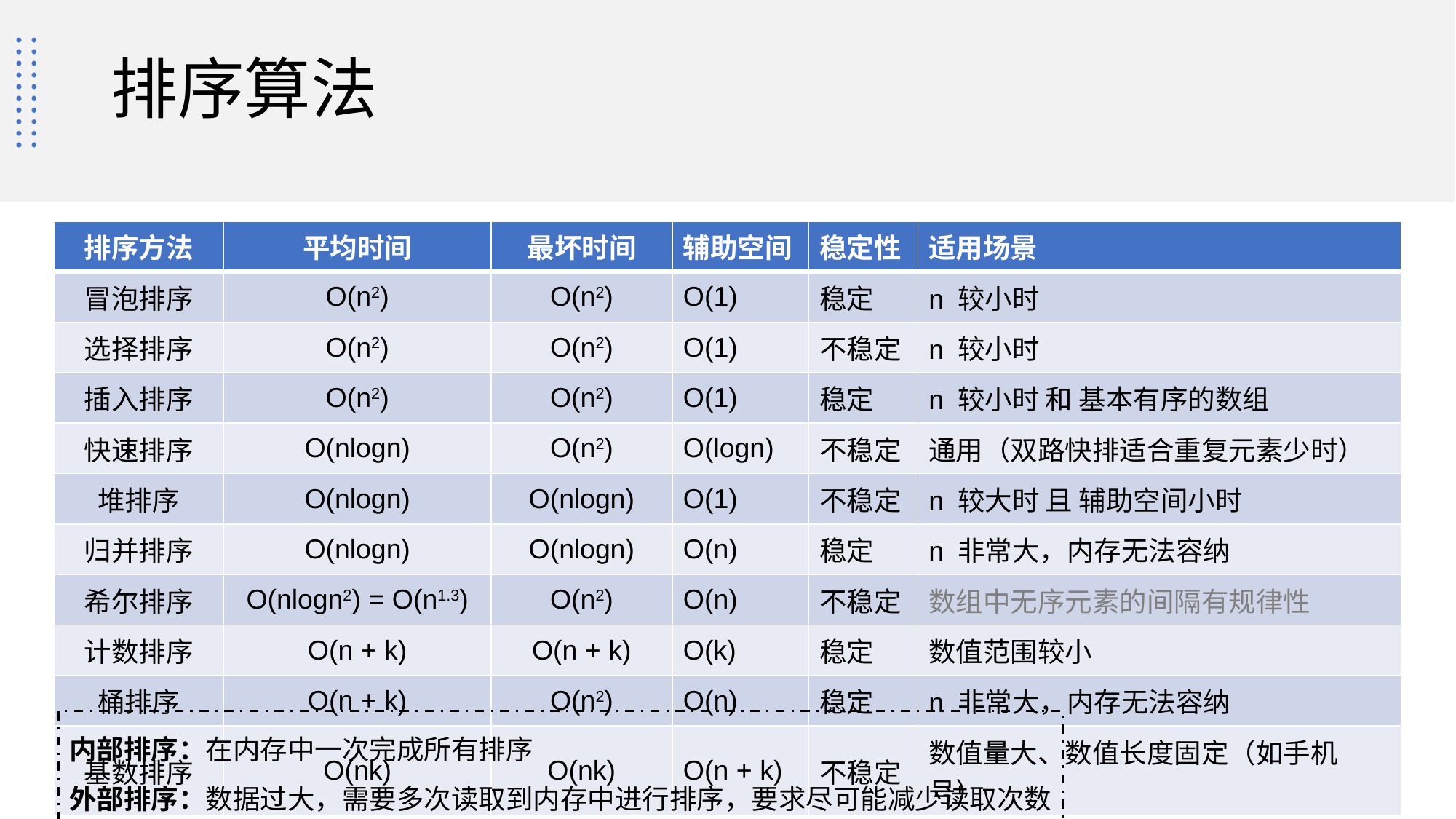

# 排序算法
| 排序方法 | 平均时间 | 最坏时间 | 辅助空间 | 稳定性 | 适用场景 |
| --- | --- | --- | --- | --- | --- |
| 冒泡排序 | O(n2) | O(n2) | O(1) | 稳定 | n 较小时 |
| 选择排序 | O(n2) | O(n2) | O(1) | 不稳定 | n 较小时 |
| 插入排序 | O(n2) | O(n2) | O(1) | 稳定 | n 较小时 和 基本有序的数组 |
| 快速排序 | O(nlogn) | O(n2) | O(logn) | 不稳定 | 通用（双路快排适合重复元素少时） |
| 堆排序 | O(nlogn) | O(nlogn) | O(1) | 不稳定 | n 较大时 且 辅助空间小时 |
| 归并排序 | O(nlogn) | O(nlogn) | O(n) | 稳定 | n 非常大，内存无法容纳 |
| 希尔排序 | O(nlogn2) = O(n1.3) | O(n2) | O(n) | 不稳定 | 数组中无序元素的间隔有规律性 |
| 计数排序 | O(n + k) | O(n + k) | O(k) | 稳定 | 数值范围较小 |
| 桶排序 | O(n + k) | O(n2) | O(n) | 稳定 | n 非常大，内存无法容纳 |
| 基数排序 | O(nk) | O(nk) | O(n + k) | 不稳定 | 数值量大、数值长度固定（如手机号） |
内部排序：在内存中一次完成所有排序
外部排序：数据过大，需要多次读取到内存中进行排序，要求尽可能减少读取次数